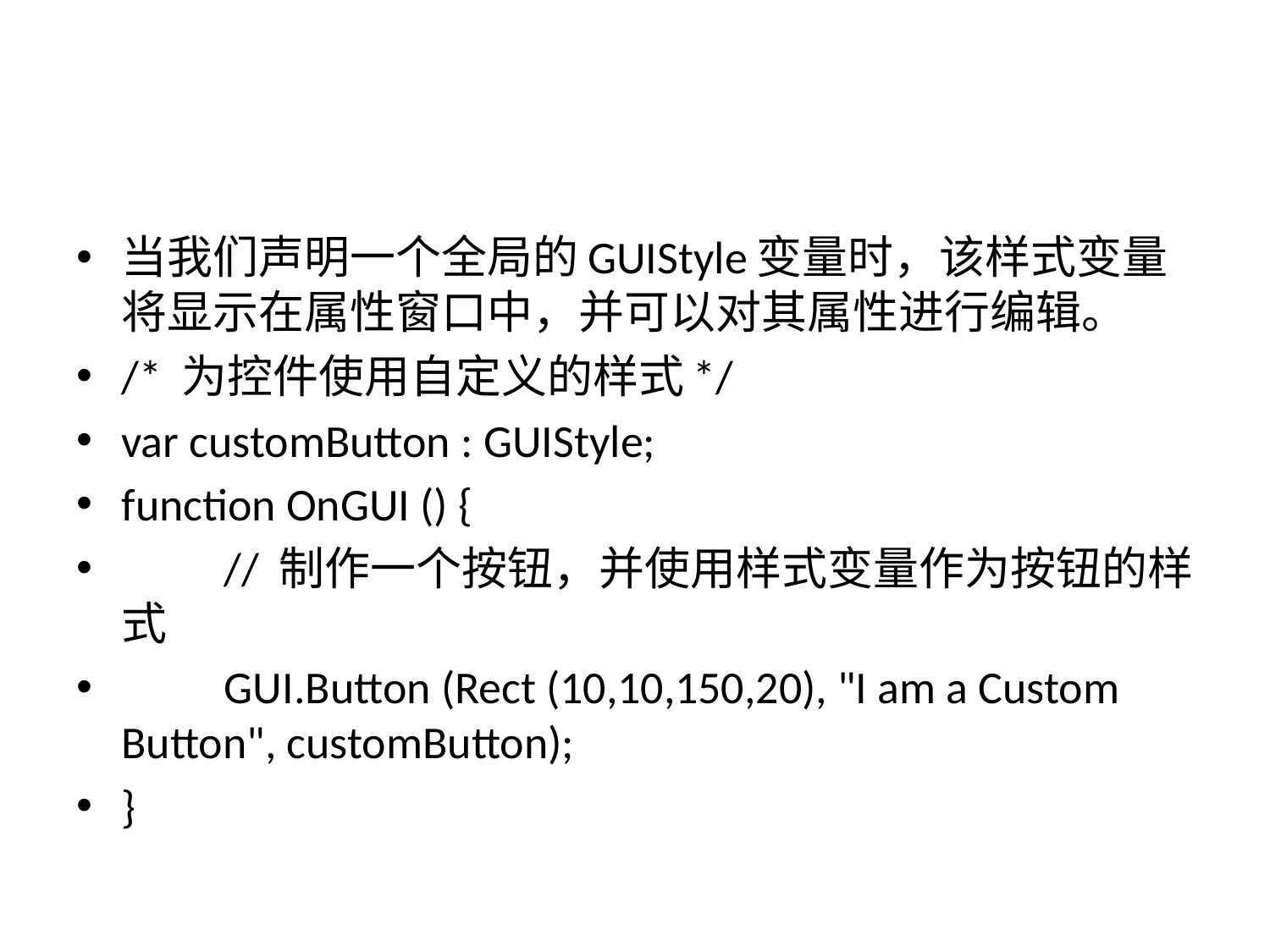

#
当我们声明一个全局的GUIStyle变量时，该样式变量将显示在属性窗口中，并可以对其属性进行编辑。
/* 为控件使用自定义的样式*/
var customButton : GUIStyle;
function OnGUI () {
	// 制作一个按钮，并使用样式变量作为按钮的样式
	GUI.Button (Rect (10,10,150,20), "I am a Custom Button", customButton);
}